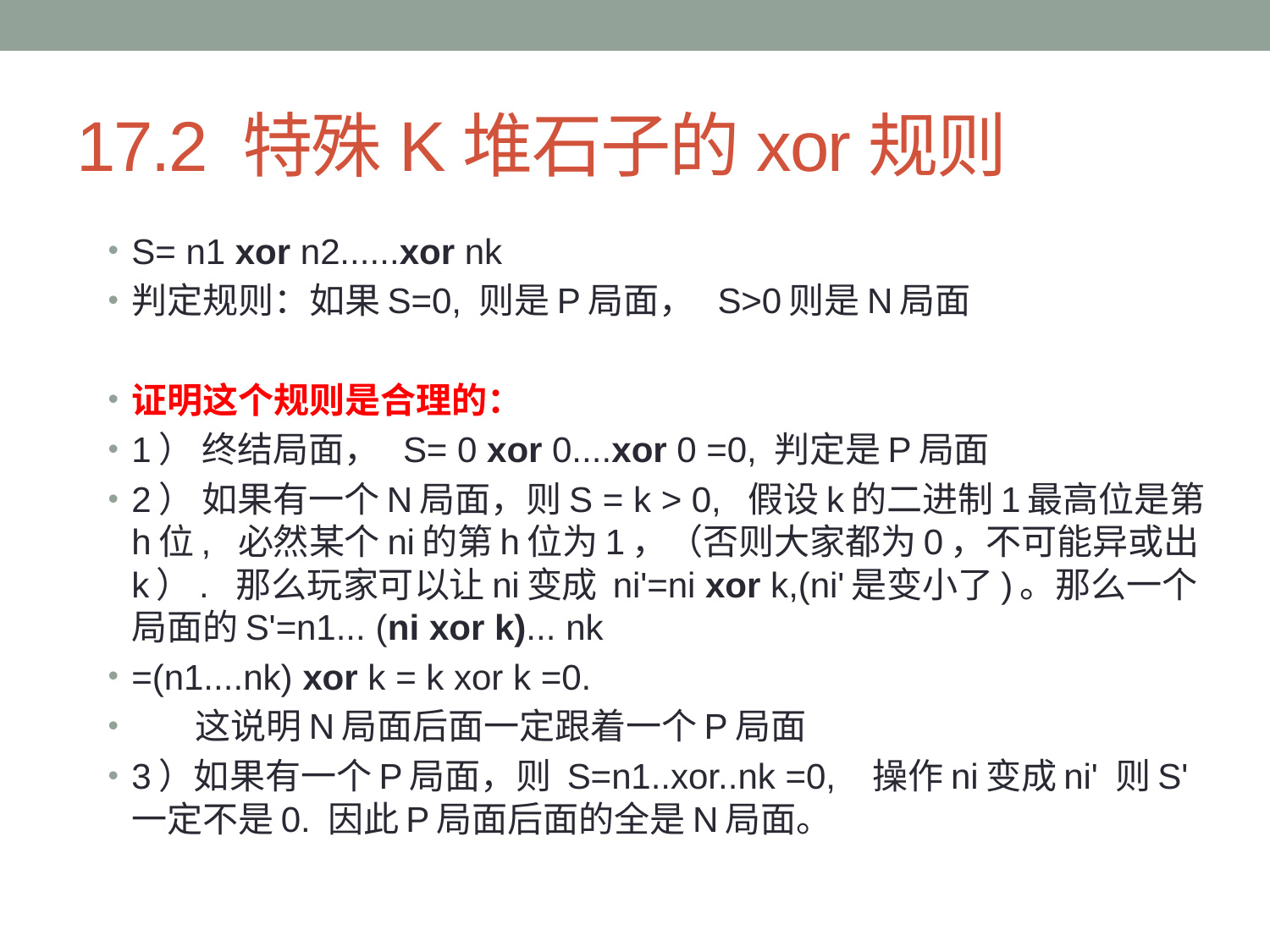

# 17.2 特殊K堆石子的xor规则
S= n1 xor n2......xor nk
判定规则：如果S=0, 则是P局面，  S>0则是N局面

证明这个规则是合理的：
1） 终结局面，  S= 0 xor 0....xor 0 =0, 判定是P局面
2） 如果有一个N局面，则S = k > 0,  假设k的二进制1最高位是第h位,  必然某个ni的第h位为1，（否则大家都为0，不可能异或出k）.  那么玩家可以让ni变成 ni'=ni xor k,(ni'是变小了)。那么一个局面的S'=n1... (ni xor k)... nk
=(n1....nk) xor k = k xor k =0.
       这说明N局面后面一定跟着一个P局面
3）如果有一个P局面，则 S=n1..xor..nk =0,   操作ni变成ni' 则S' 一定不是0. 因此P局面后面的全是N局面。